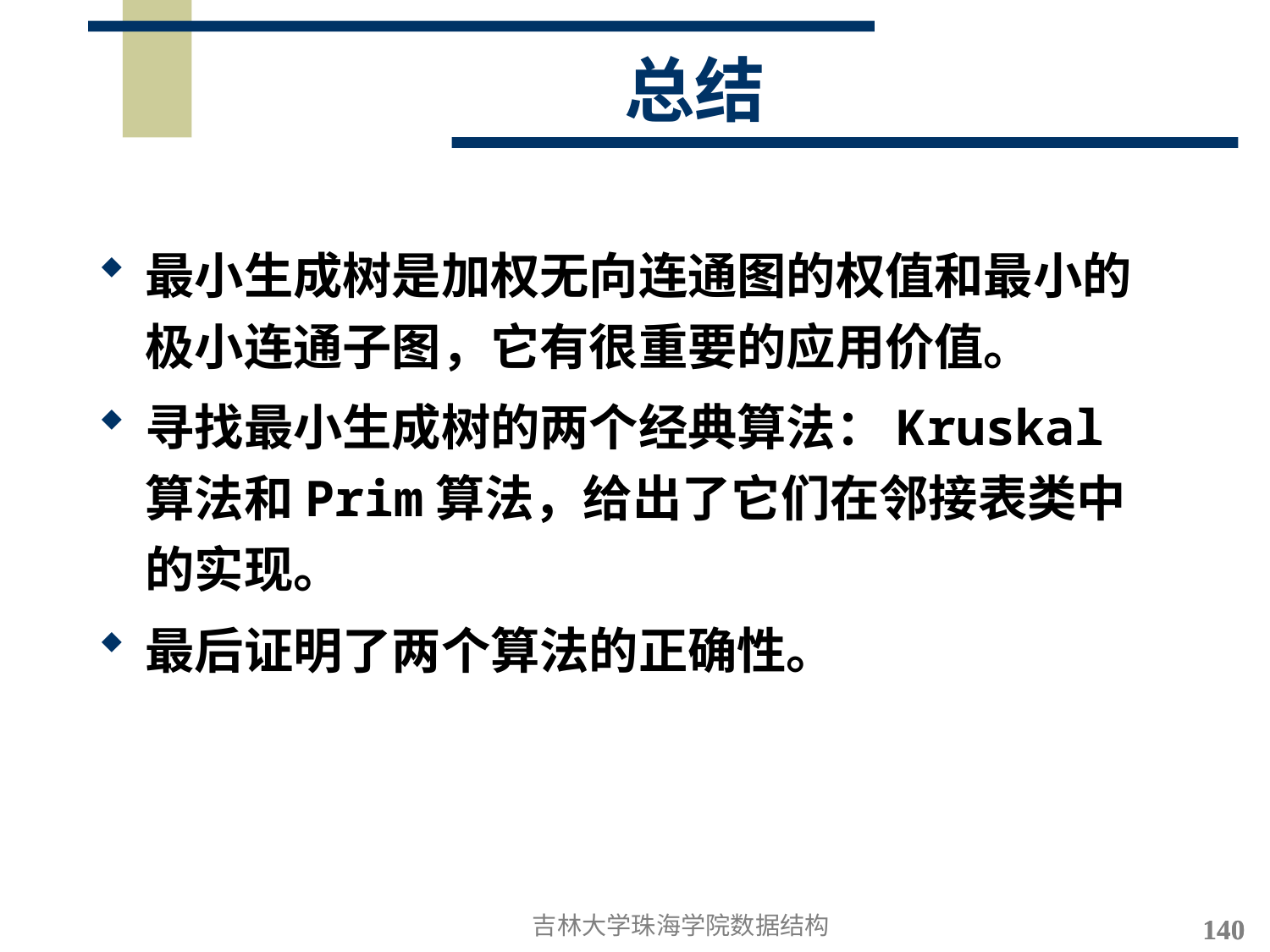

# 总结
最小生成树是加权无向连通图的权值和最小的极小连通子图，它有很重要的应用价值。
寻找最小生成树的两个经典算法：Kruskal算法和Prim算法，给出了它们在邻接表类中的实现。
最后证明了两个算法的正确性。
140
吉林大学珠海学院数据结构